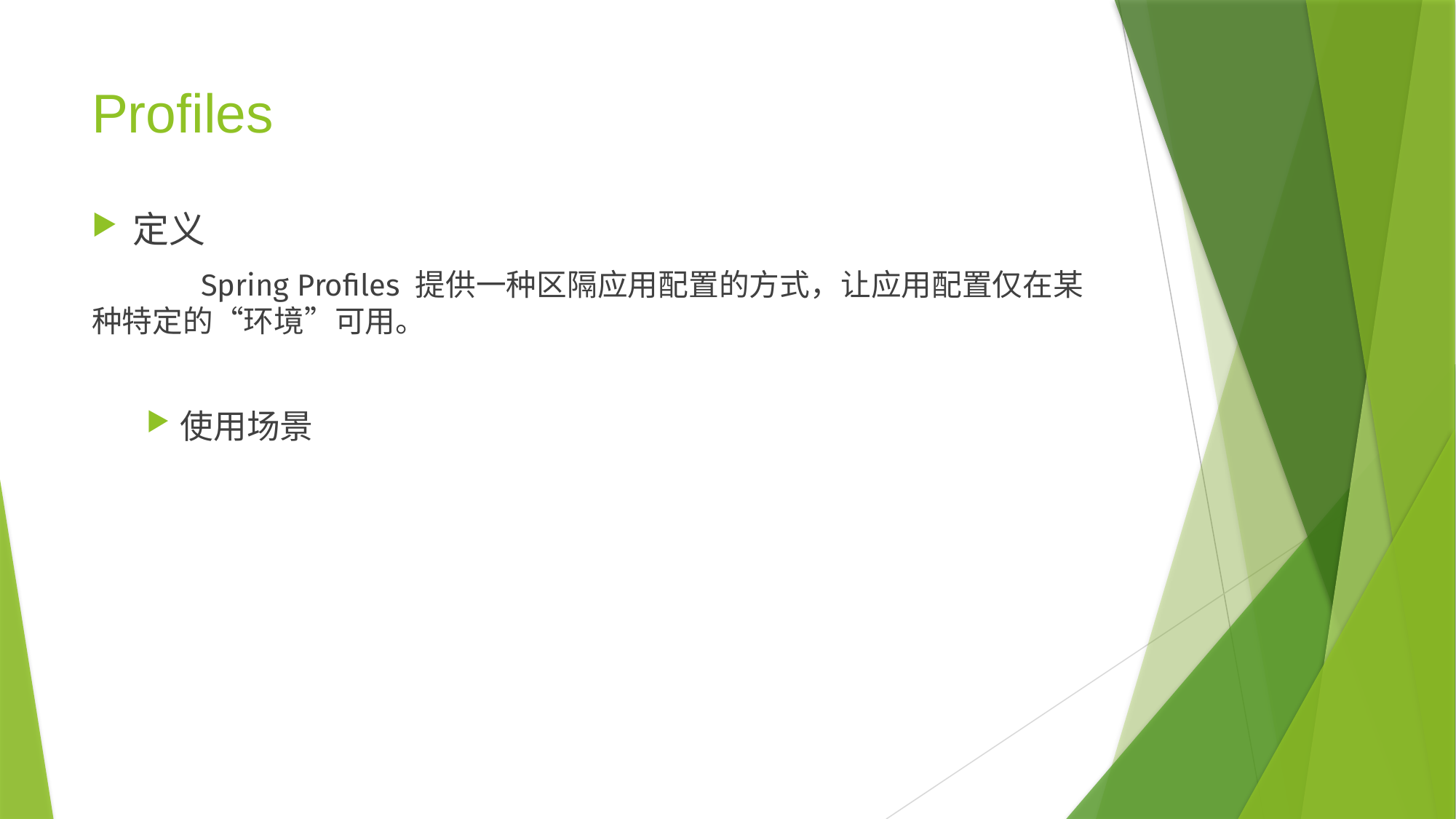

# Profiles
定义
	Spring Profiles 提供一种区隔应用配置的方式，让应用配置仅在某种特定的“环境”可用。

使用场景